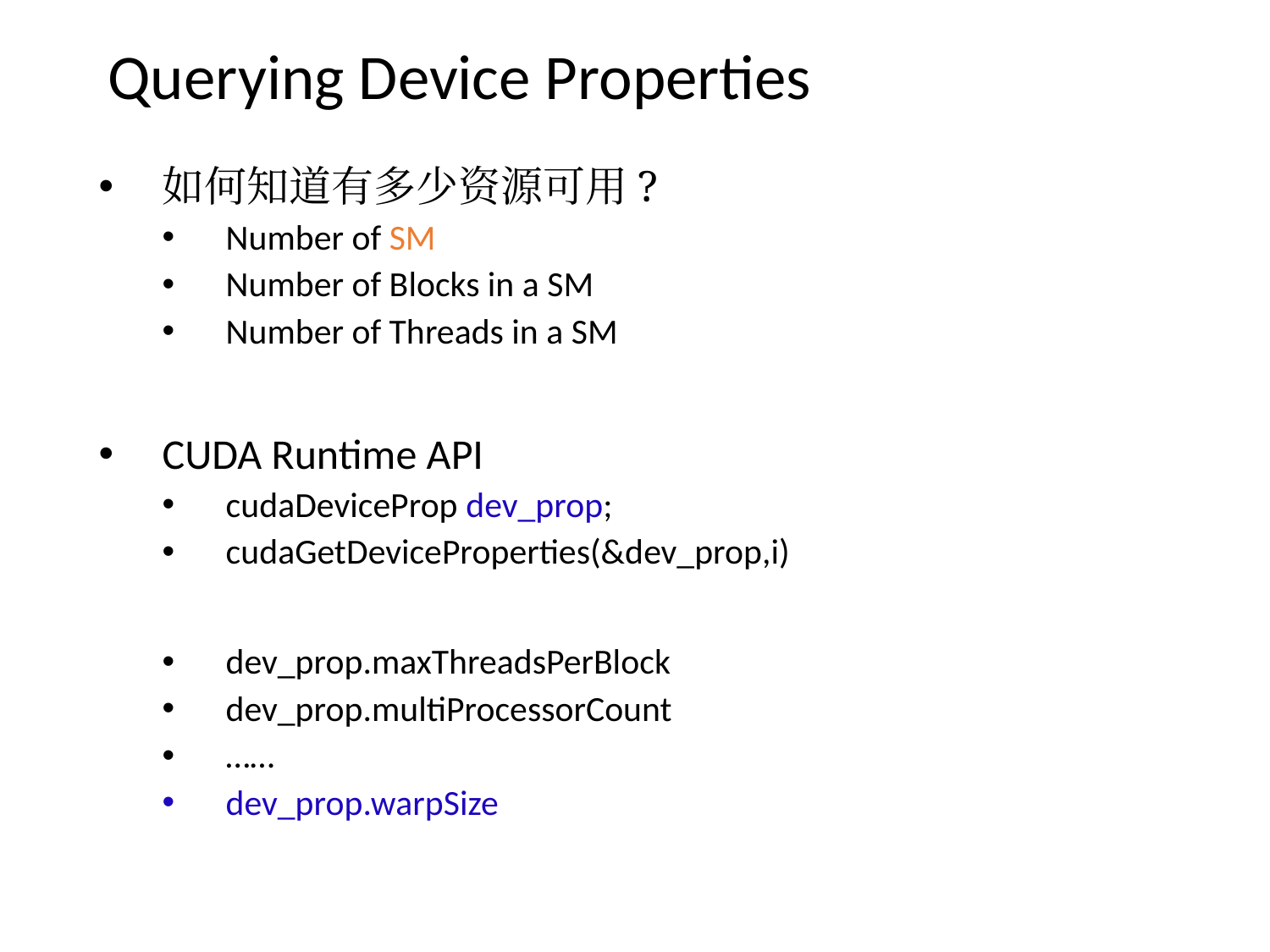

# Querying Device Properties
如何知道有多少资源可用?
Number of SM
Number of Blocks in a SM
Number of Threads in a SM

CUDA Runtime API
cudaDeviceProp dev_prop;
cudaGetDeviceProperties(&dev_prop,i)

dev_prop.maxThreadsPerBlock
dev_prop.multiProcessorCount
……
dev_prop.warpSize